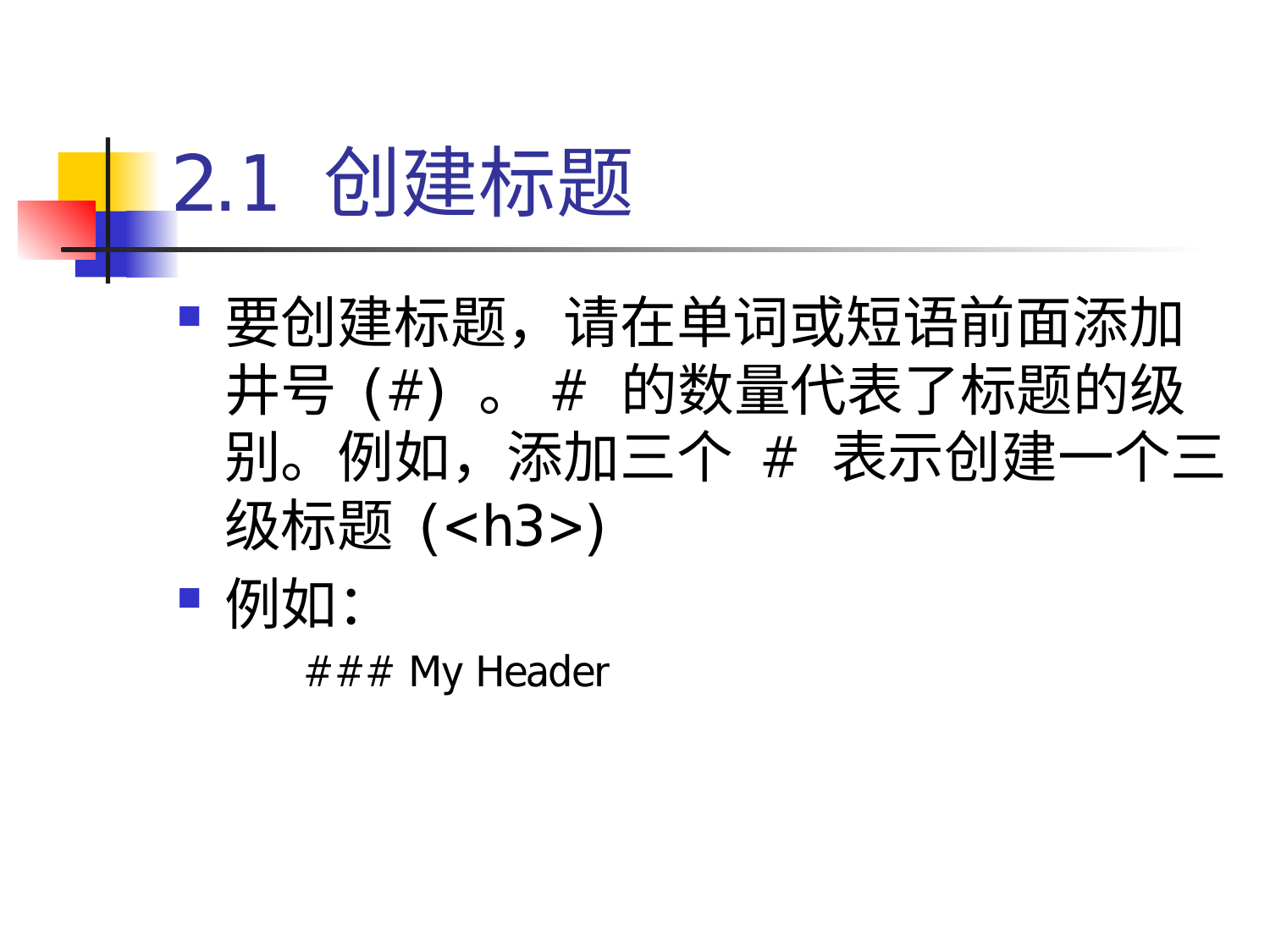

# 2.1 创建标题
要创建标题，请在单词或短语前面添加井号 (#) 。# 的数量代表了标题的级别。例如，添加三个 # 表示创建一个三级标题 (<h3>)
例如：
### My Header